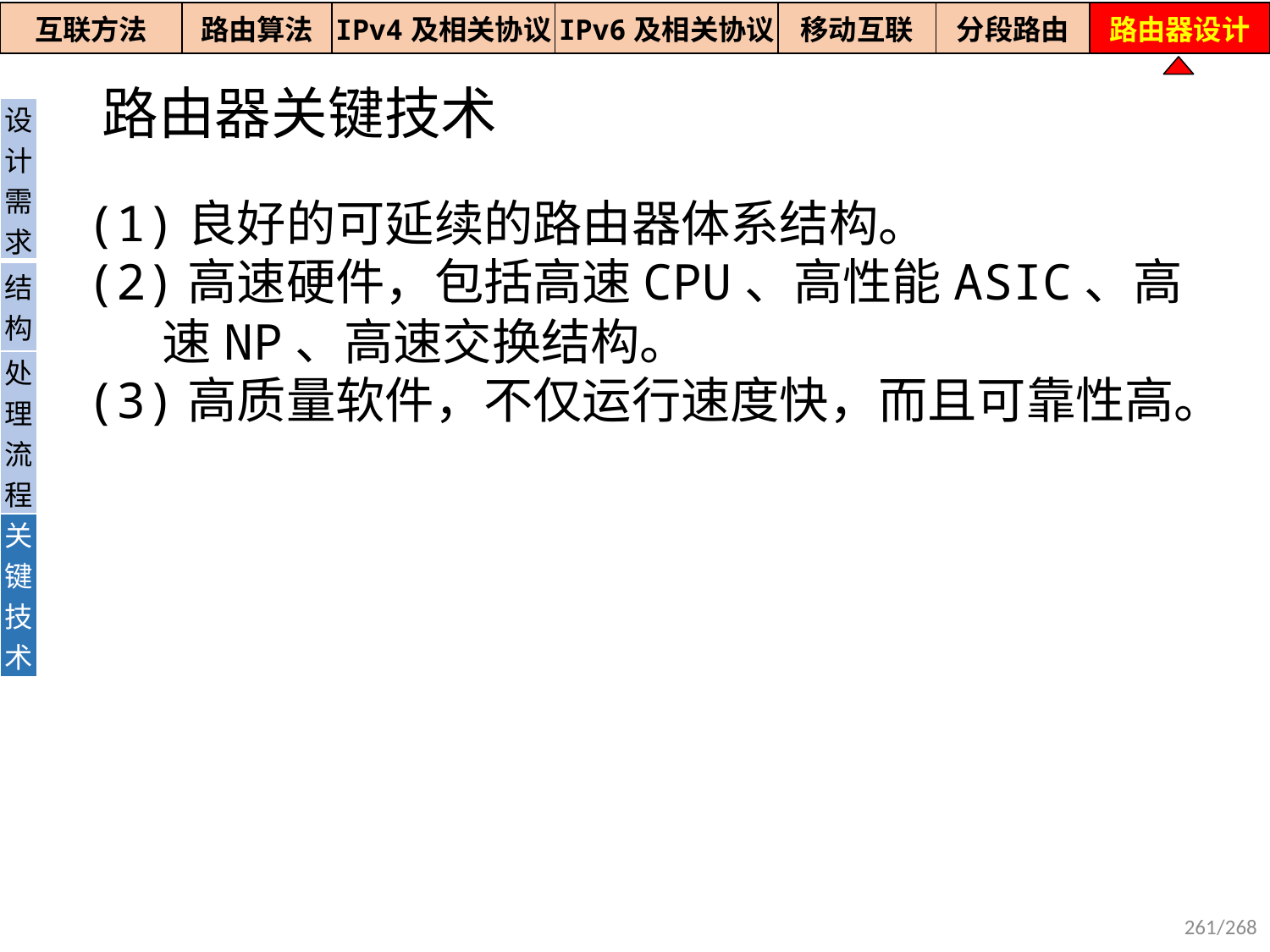

| 互联方法 | 路由算法 | IPv4及相关协议 | IPv6及相关协议 | 移动互联 | 分段路由 | 路由器设计 |
| --- | --- | --- | --- | --- | --- | --- |

路由器关键技术
| 设计需求 |
| --- |
| 结构 |
| 处理流程 |
| 关键技术 |
(1)良好的可延续的路由器体系结构。
(2)高速硬件，包括高速CPU、高性能ASIC、高速NP、高速交换结构。
(3)高质量软件，不仅运行速度快，而且可靠性高。

261/268